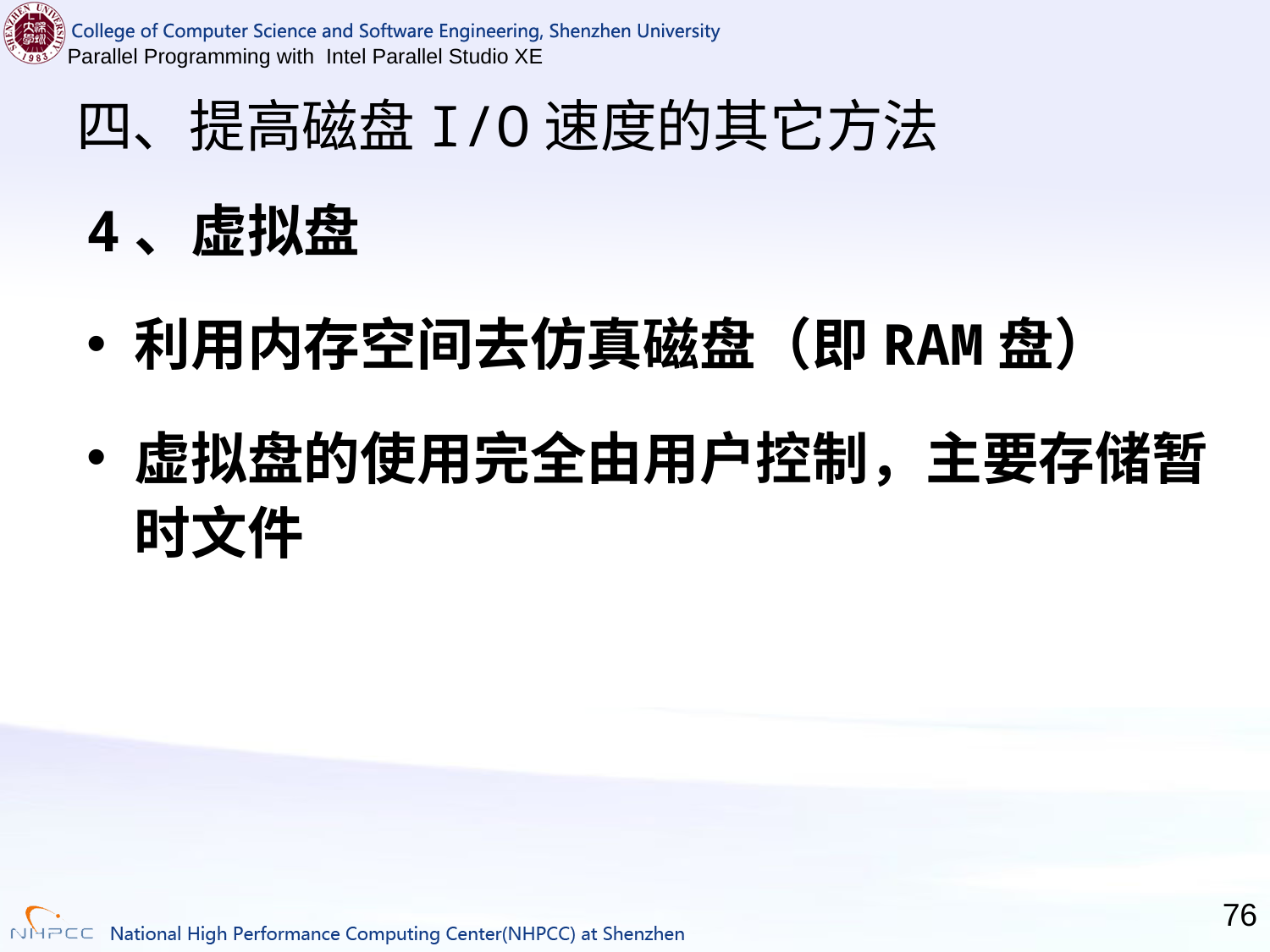

# 四、提高磁盘I/O速度的其它方法
4、虚拟盘
利用内存空间去仿真磁盘（即RAM盘）
虚拟盘的使用完全由用户控制，主要存储暂时文件
76